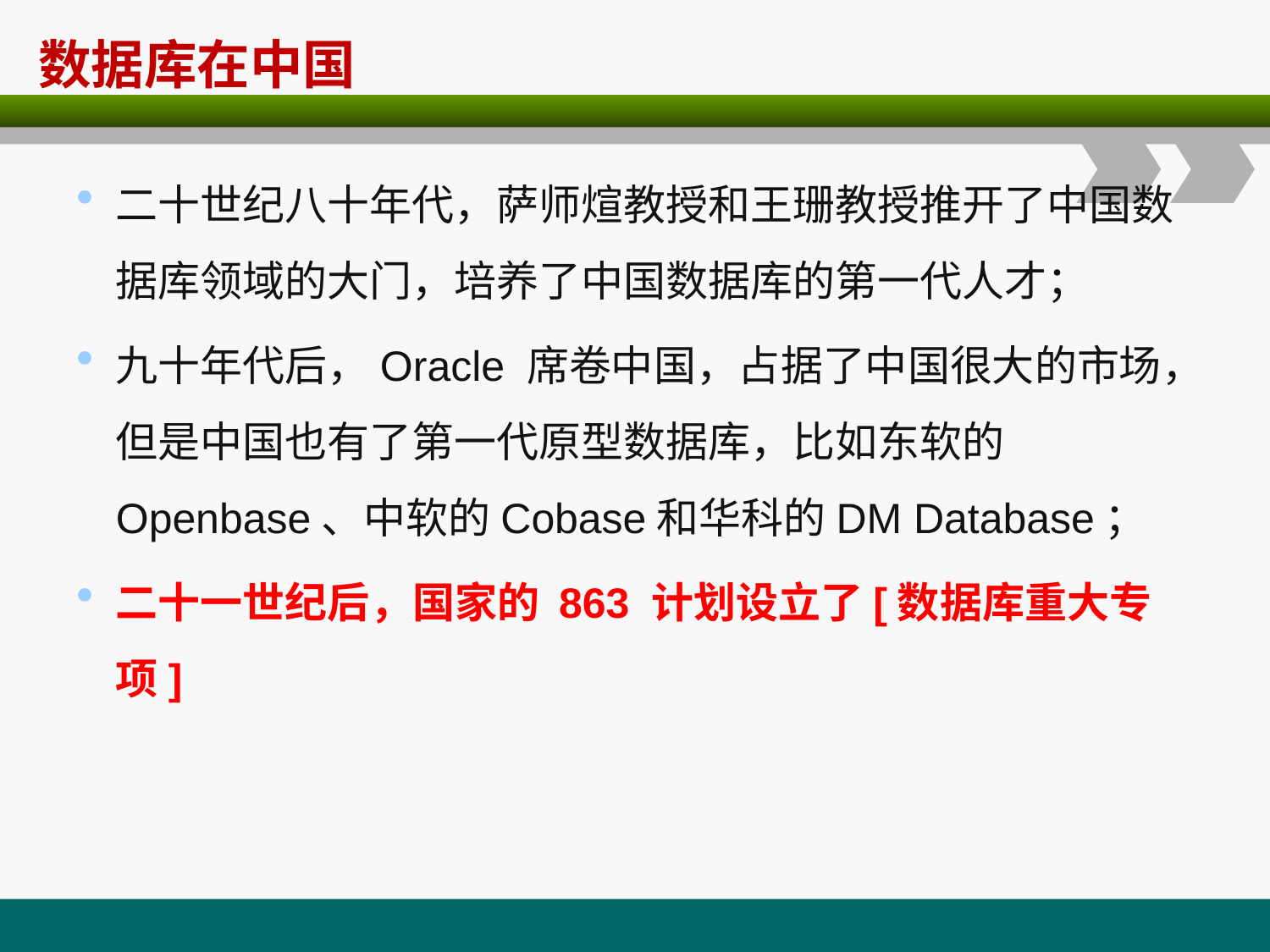

# 数据库在中国
二十世纪八十年代，萨师煊教授和王珊教授推开了中国数据库领域的大门，培养了中国数据库的第一代人才；
九十年代后，Oracle 席卷中国，占据了中国很大的市场，但是中国也有了第一代原型数据库，比如东软的Openbase、中软的Cobase和华科的DM Database；
二十一世纪后，国家的 863 计划设立了[数据库重大专项]